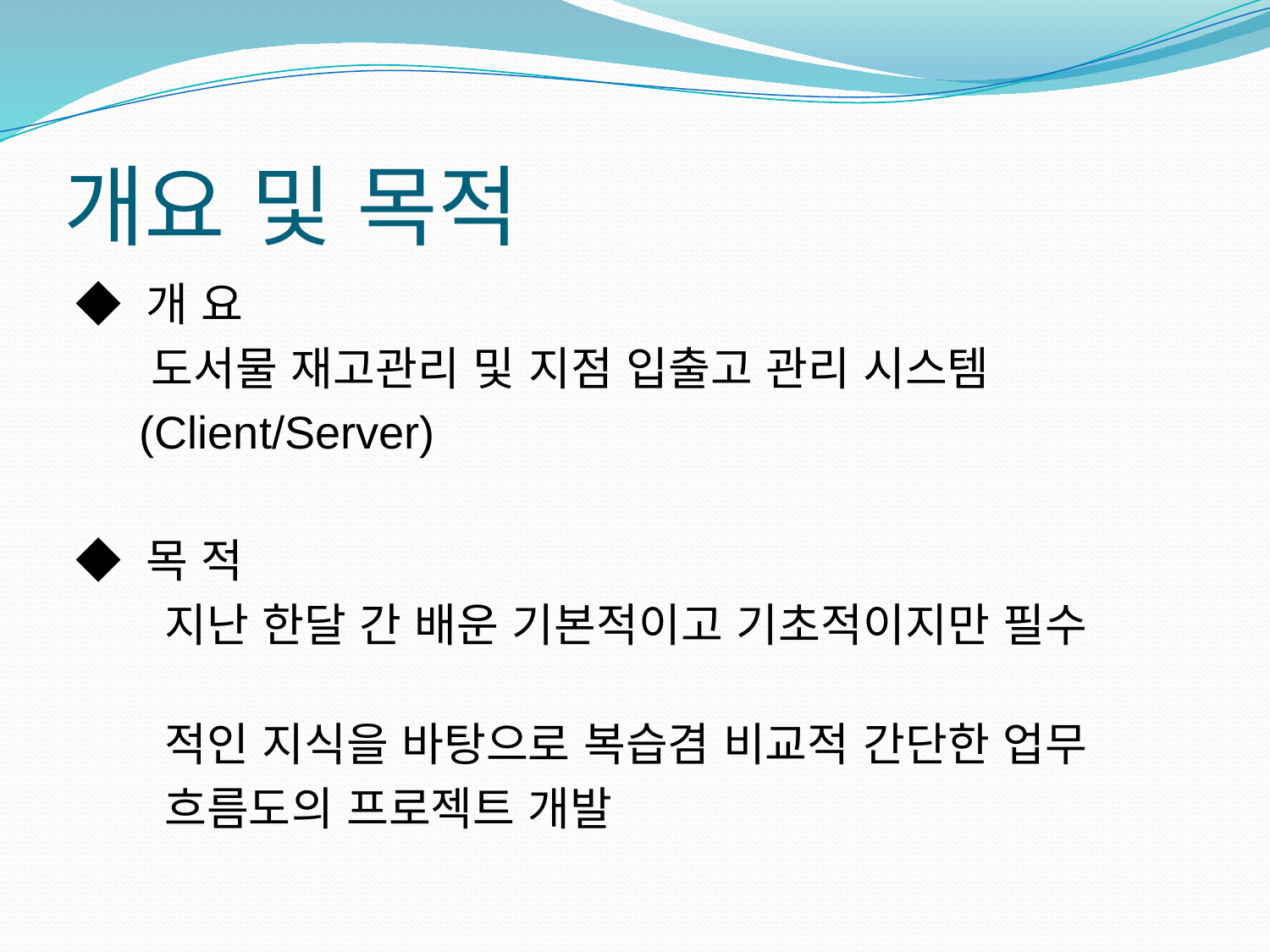

# 개요 및 목적
◆ 개 요
     도서물 재고관리 및 지점 입출고 관리 시스템
     (Client/Server)

◆ 목 적
      지난 한달 간 배운 기본적이고 기초적이지만 필수
      적인 지식을 바탕으로 복습겸 비교적 간단한 업무
      흐름도의 프로젝트 개발